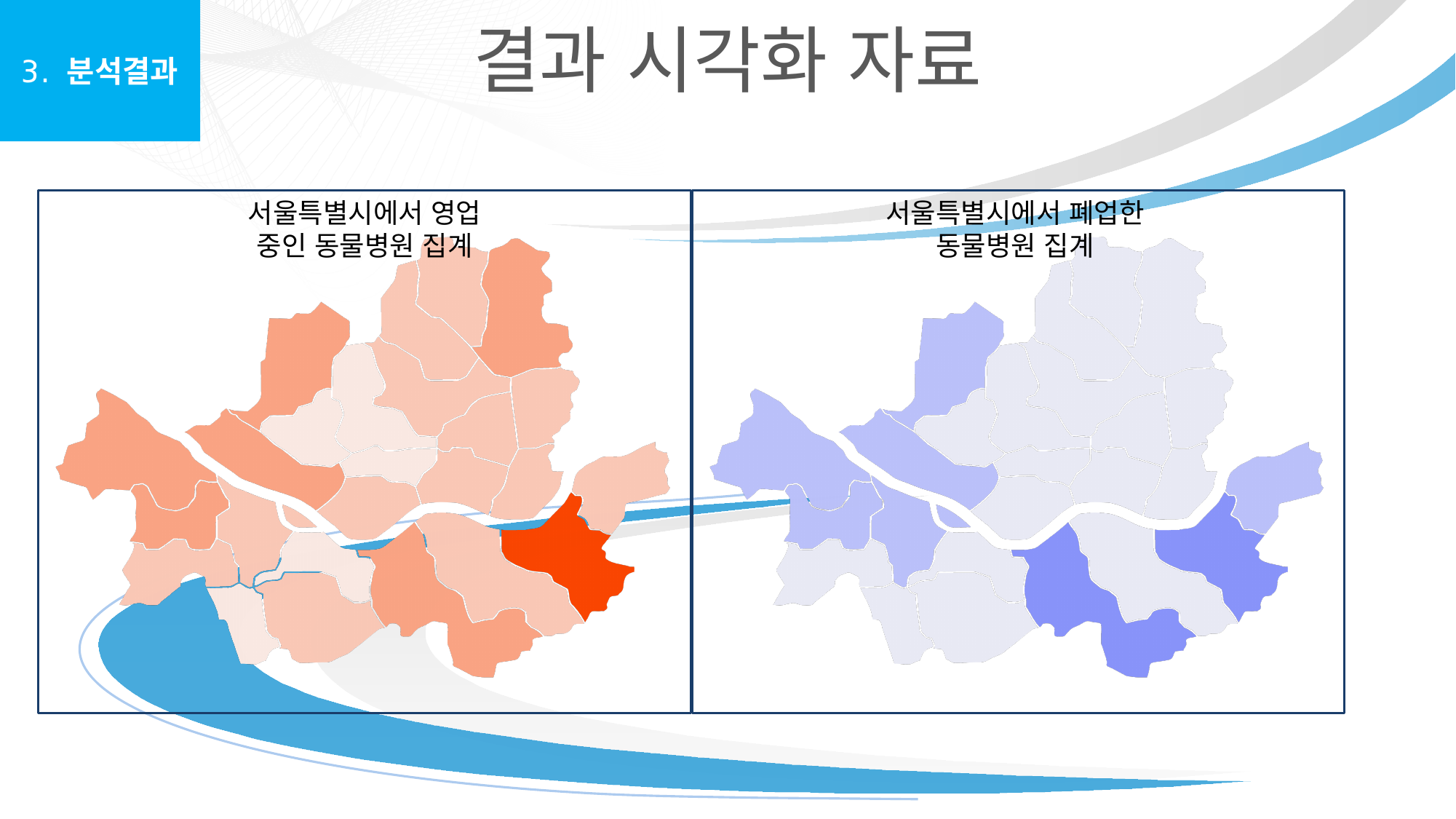

3. 분석결과
결과 시각화 자료
서울특별시에서 폐업한 동물병원 집계

서울특별시에서 영업 중인 동물병원 집계